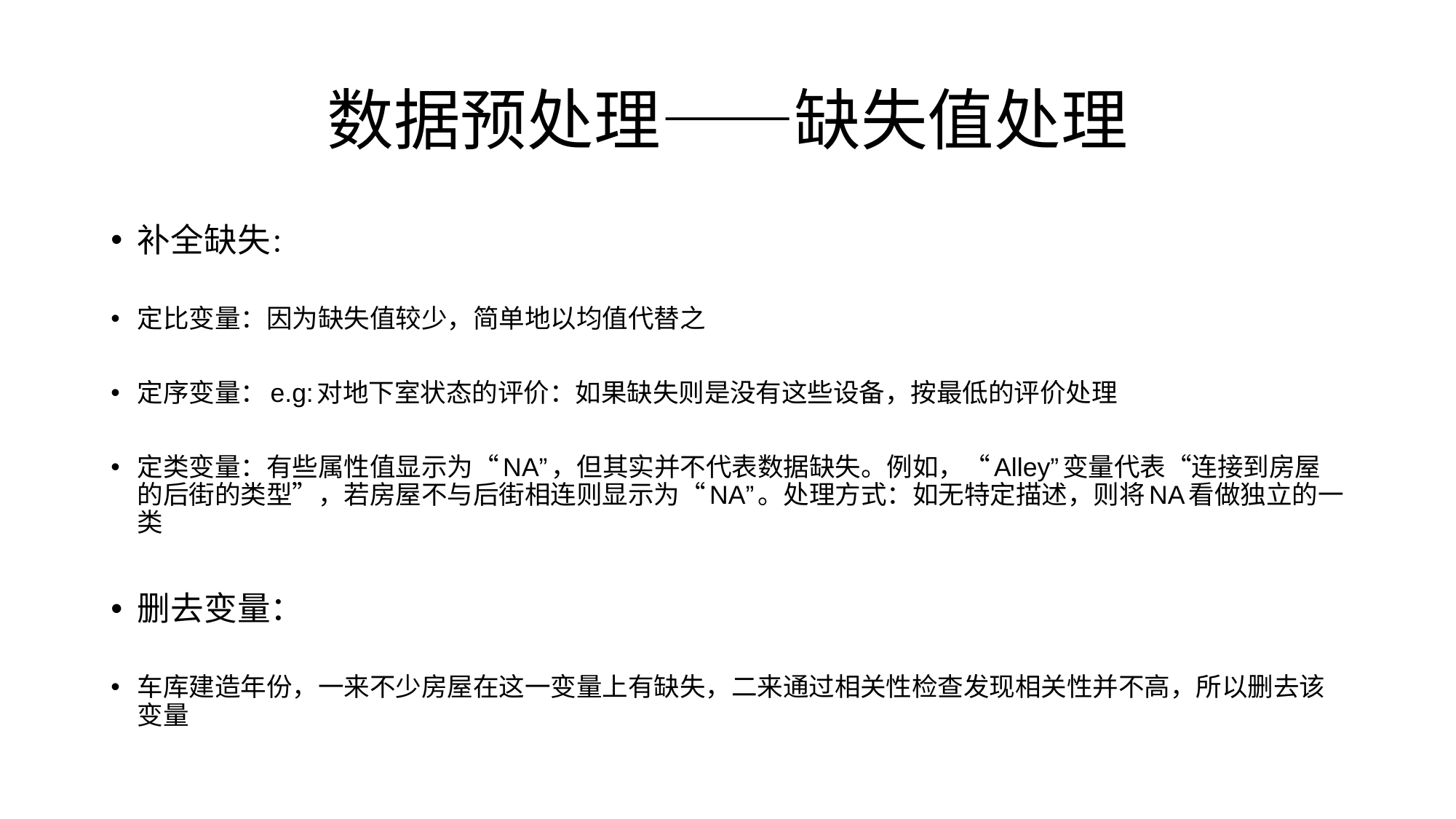

# 数据预处理——缺失值处理
补全缺失：

定比变量：因为缺失值较少，简单地以均值代替之

定序变量：e.g:对地下室状态的评价：如果缺失则是没有这些设备，按最低的评价处理

定类变量：有些属性值显示为“NA”，但其实并不代表数据缺失。例如，“Alley”变量代表“连接到房屋的后街的类型”，若房屋不与后街相连则显示为“NA”。处理方式：如无特定描述，则将NA看做独立的一类

删去变量：

车库建造年份，一来不少房屋在这一变量上有缺失，二来通过相关性检查发现相关性并不高，所以删去该变量